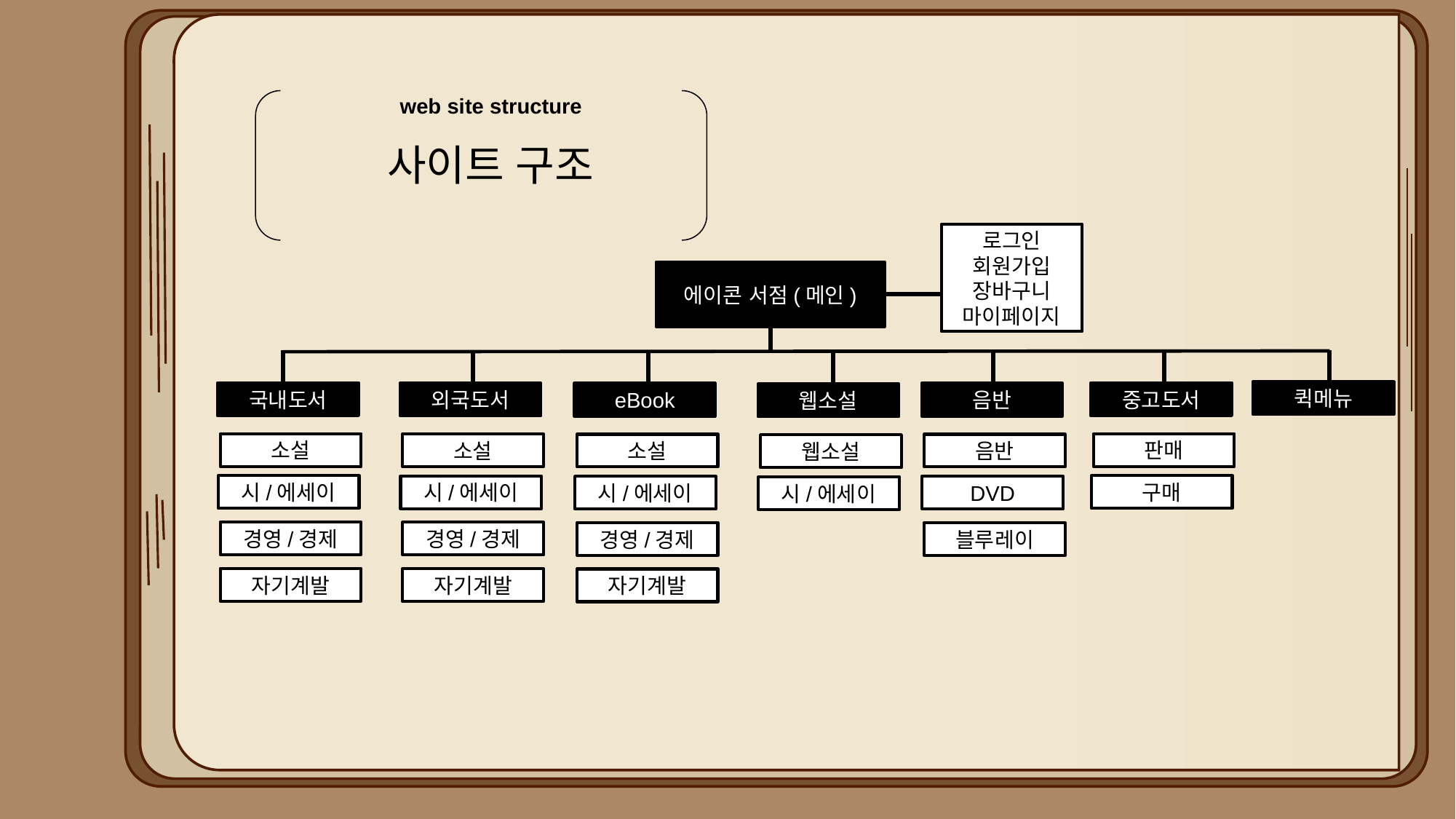

web site structure

사이트 구조

로그인
회원가입
장바구니
마이페이지
에이콘 서점(메인)
국내도서
소설
시/에세이
경영/경제
자기계발
퀵메뉴
중고도서
외국도서
eBook
음반
웹소설
판매
소설
소설
음반
웹소설
구매
시/에세이
시/에세이
DVD
시/에세이
경영/경제
경영/경제
블루레이
자기계발
자기계발